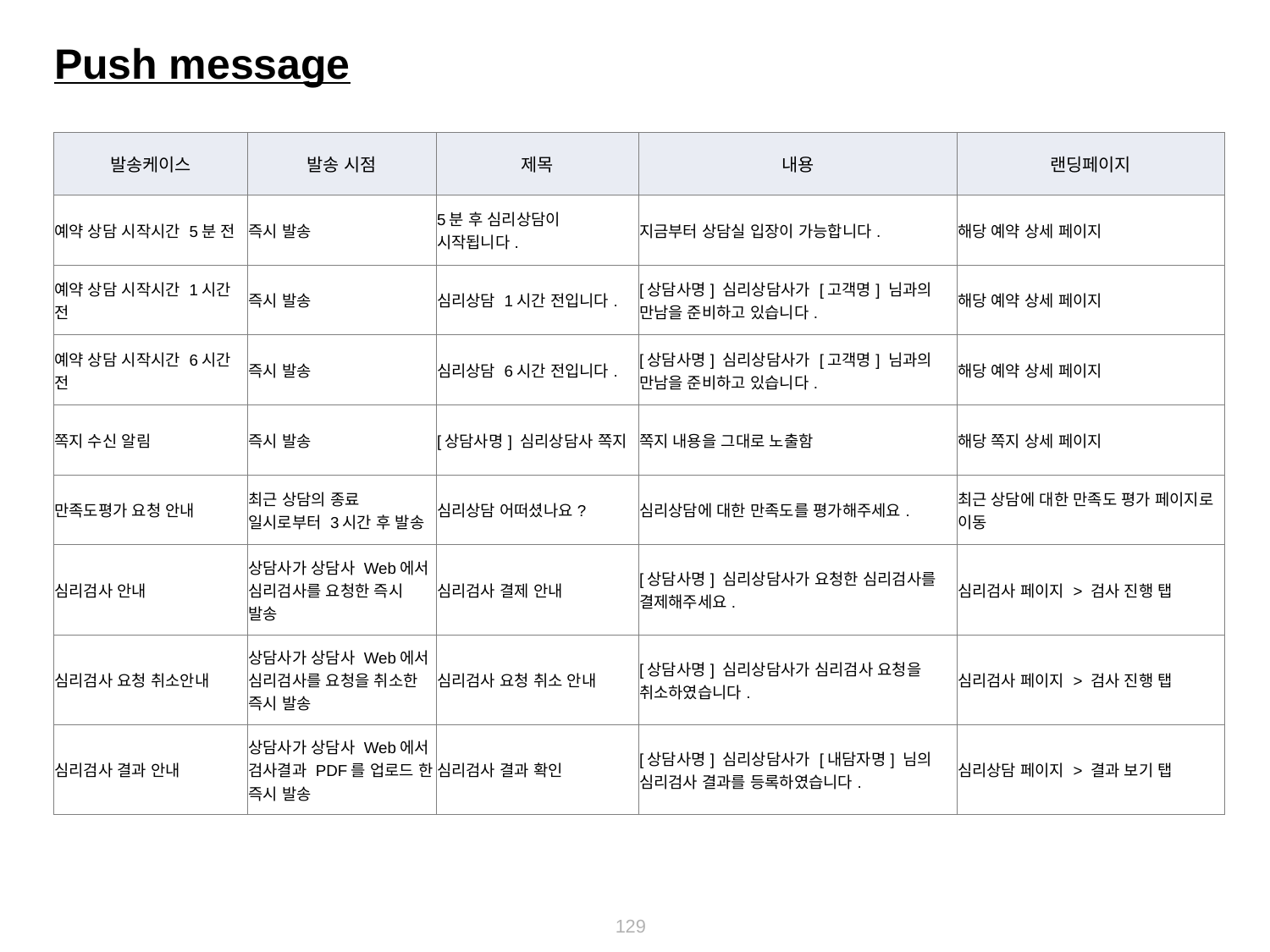

Push message
| 발송케이스 | 발송 시점 | 제목 | 내용 | 랜딩페이지 |
| --- | --- | --- | --- | --- |
| 예약 상담 시작시간 5분 전 | 즉시 발송 | 5분 후 심리상담이 시작됩니다. | 지금부터 상담실 입장이 가능합니다. | 해당 예약 상세 페이지 |
| 예약 상담 시작시간 1시간 전 | 즉시 발송 | 심리상담 1시간 전입니다. | [상담사명] 심리상담사가 [고객명] 님과의 만남을 준비하고 있습니다. | 해당 예약 상세 페이지 |
| 예약 상담 시작시간 6시간 전 | 즉시 발송 | 심리상담 6시간 전입니다. | [상담사명] 심리상담사가 [고객명] 님과의 만남을 준비하고 있습니다. | 해당 예약 상세 페이지 |
| 쪽지 수신 알림 | 즉시 발송 | [상담사명] 심리상담사 쪽지 | 쪽지 내용을 그대로 노출함 | 해당 쪽지 상세 페이지 |
| 만족도평가 요청 안내 | 최근 상담의 종료 일시로부터 3시간 후 발송 | 심리상담 어떠셨나요? | 심리상담에 대한 만족도를 평가해주세요. | 최근 상담에 대한 만족도 평가 페이지로 이동 |
| 심리검사 안내 | 상담사가 상담사 Web에서 심리검사를 요청한 즉시 발송 | 심리검사 결제 안내 | [상담사명] 심리상담사가 요청한 심리검사를 결제해주세요. | 심리검사 페이지 > 검사 진행 탭 |
| 심리검사 요청 취소안내 | 상담사가 상담사 Web에서 심리검사를 요청을 취소한 즉시 발송 | 심리검사 요청 취소 안내 | [상담사명] 심리상담사가 심리검사 요청을 취소하였습니다. | 심리검사 페이지 > 검사 진행 탭 |
| 심리검사 결과 안내 | 상담사가 상담사 Web에서 검사결과 PDF를 업로드 한 즉시 발송 | 심리검사 결과 확인 | [상담사명] 심리상담사가 [내담자명] 님의 심리검사 결과를 등록하였습니다. | 심리상담 페이지 > 결과 보기 탭 |
129